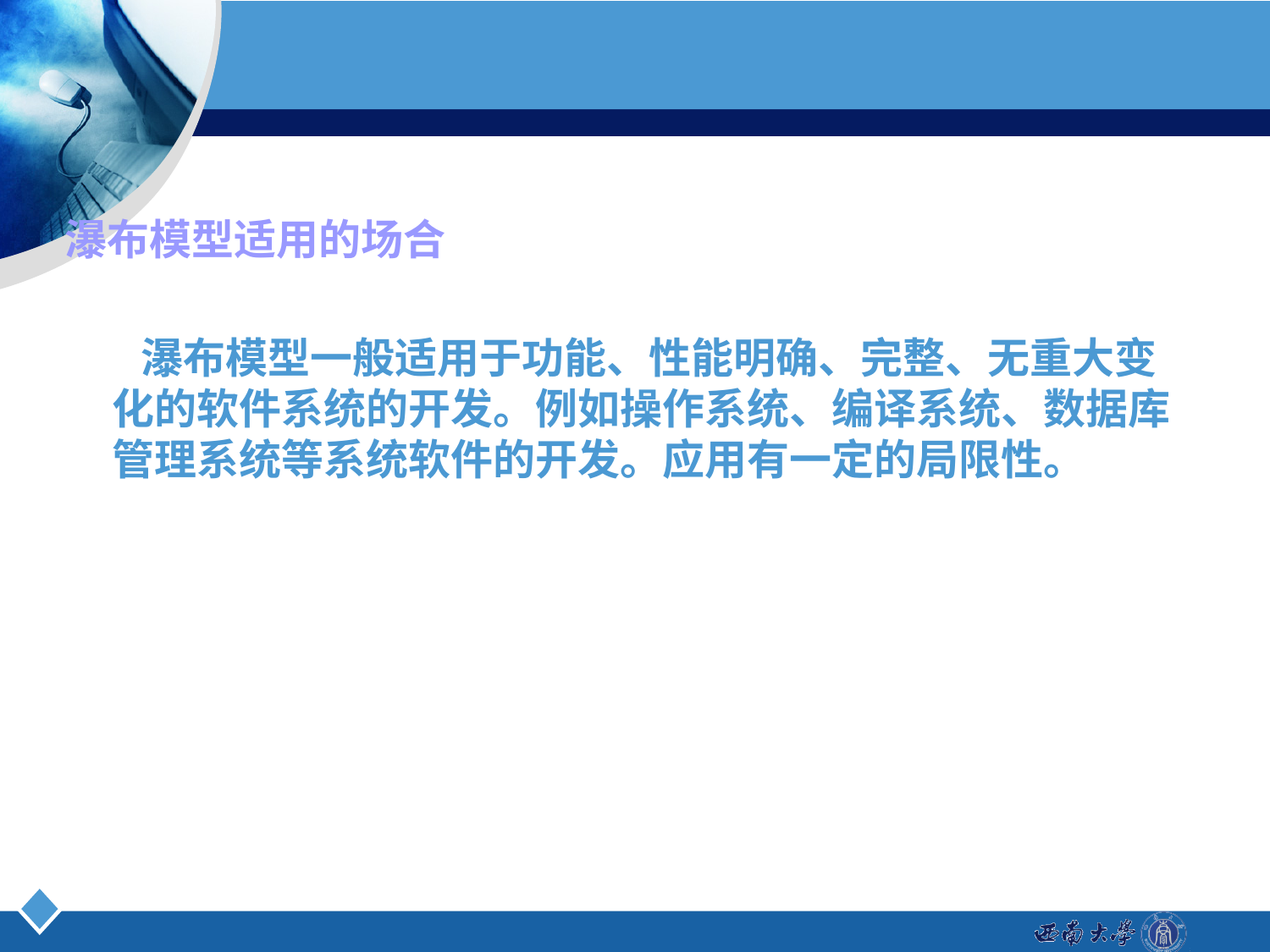

瀑布模型适用的场合

       瀑布模型一般适用于功能、性能明确、完整、无重大变化的软件系统的开发。例如操作系统、编译系统、数据库管理系统等系统软件的开发。应用有一定的局限性。